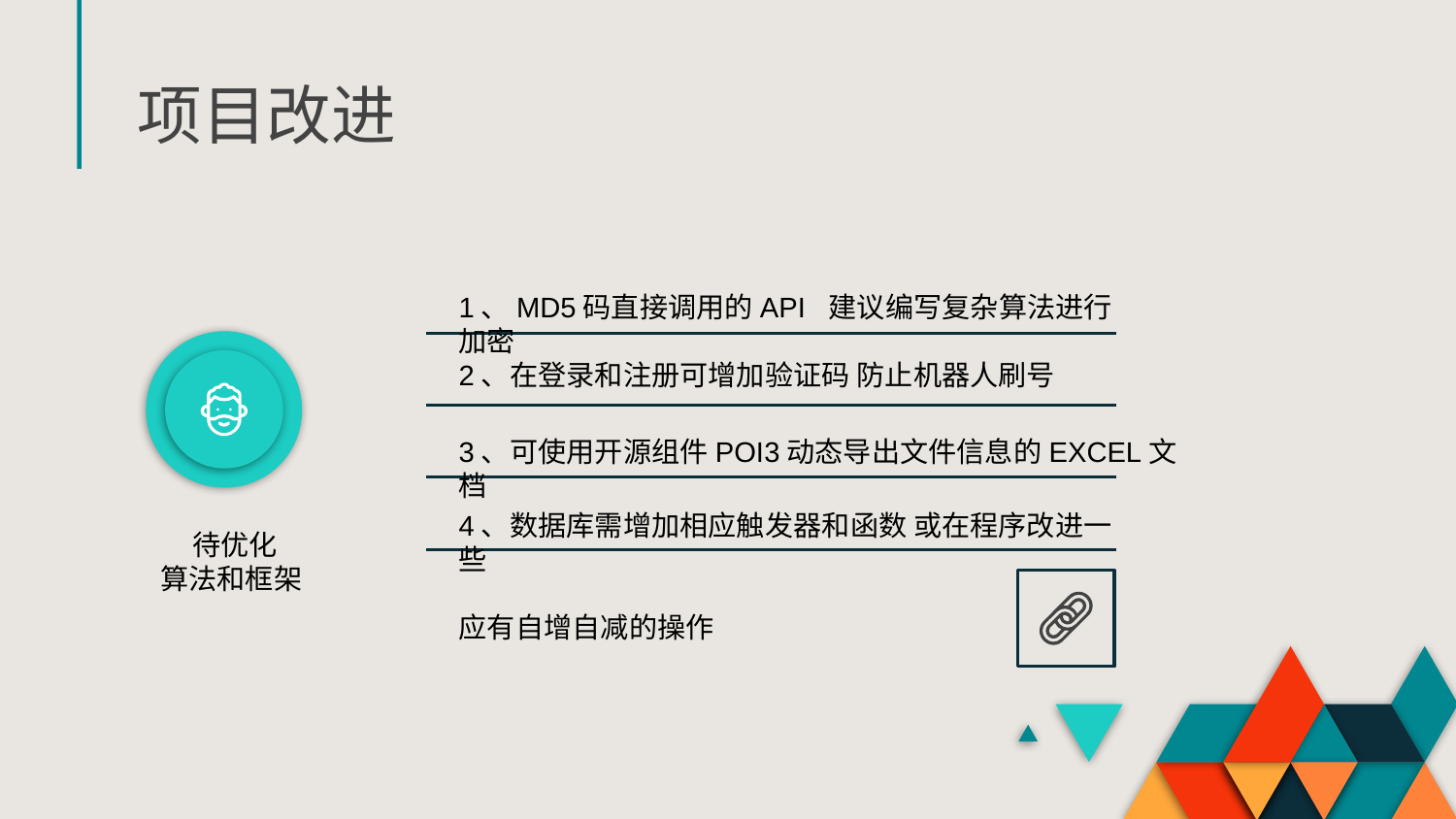

# 项目改进
1、MD5码直接调用的API  建议编写复杂算法进行加密

2、在登录和注册可增加验证码 防止机器人刷号

3、可使用开源组件POI3动态导出文件信息的EXCEL文档
4、数据库需增加相应触发器和函数 或在程序改进一些

应有自增自减的操作
    待优化
算法和框架